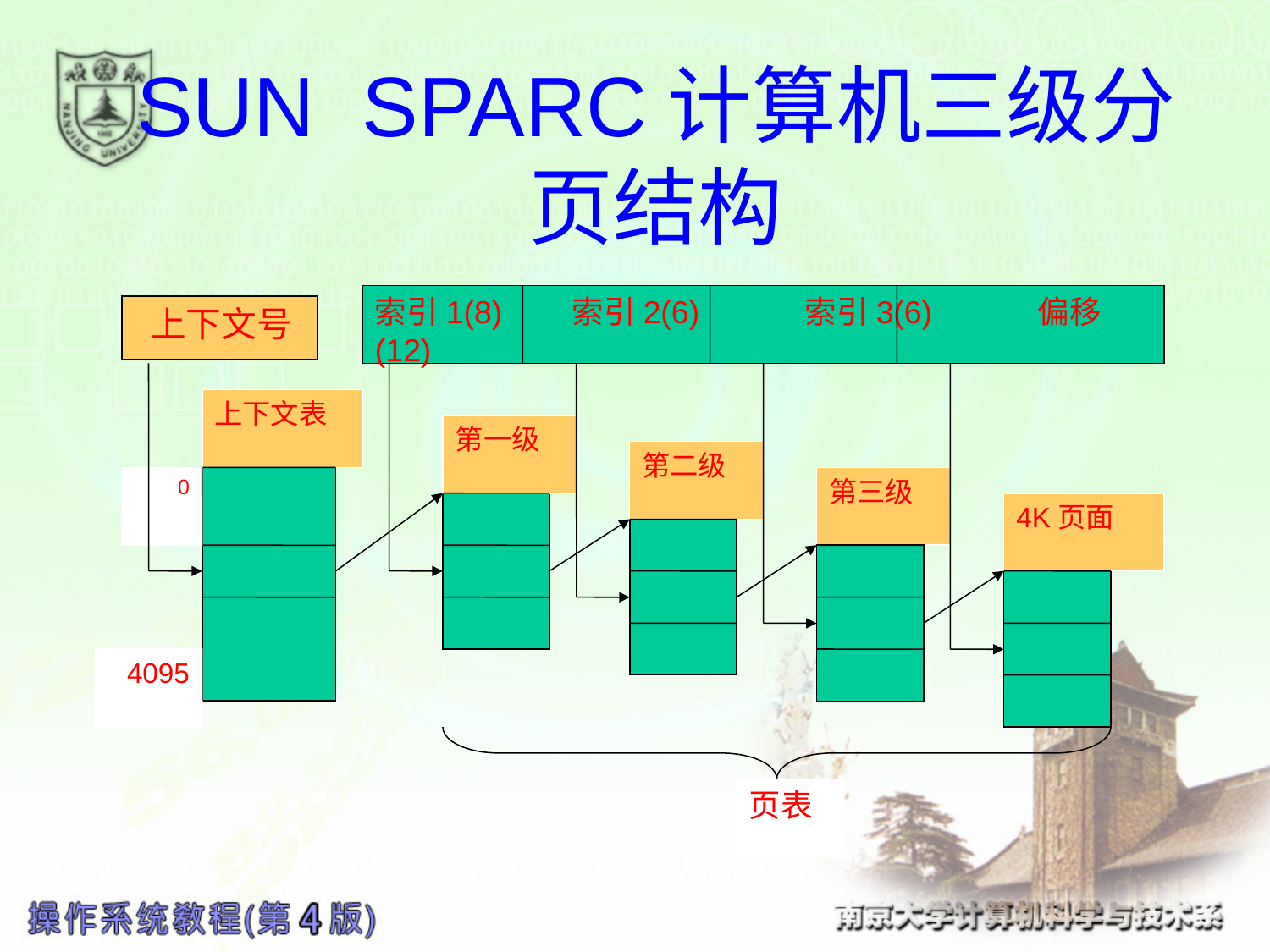

# SUN  SPARC计算机三级分页结构

索引1(8)       索引2(6)           索引3(6)           偏移(12)

 上下文号

上下文表
第一级

第二级
0

第三级

4K页面

4095

页表